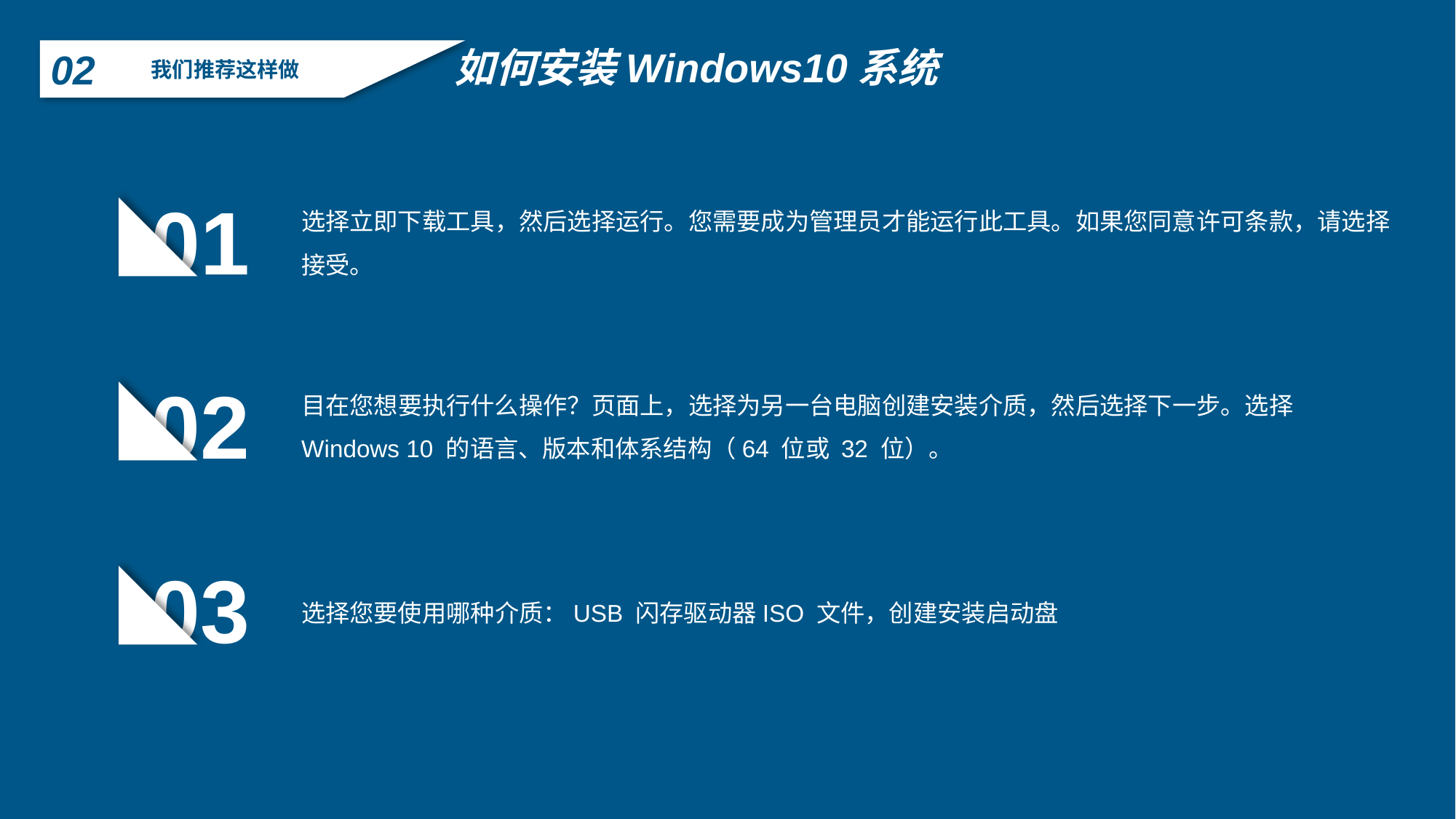

如何安装Windows10系统
02
我们推荐这样做
01

选择立即下载工具，然后选择运行。您需要成为管理员才能运行此工具。如果您同意许可条款，请选择接受。
02

目在您想要执行什么操作？页面上，选择为另一台电脑创建安装介质，然后选择下一步。选择 Windows 10 的语言、版本和体系结构（64 位或 32 位）。
03

选择您要使用哪种介质：USB 闪存驱动器ISO 文件，创建安装启动盘